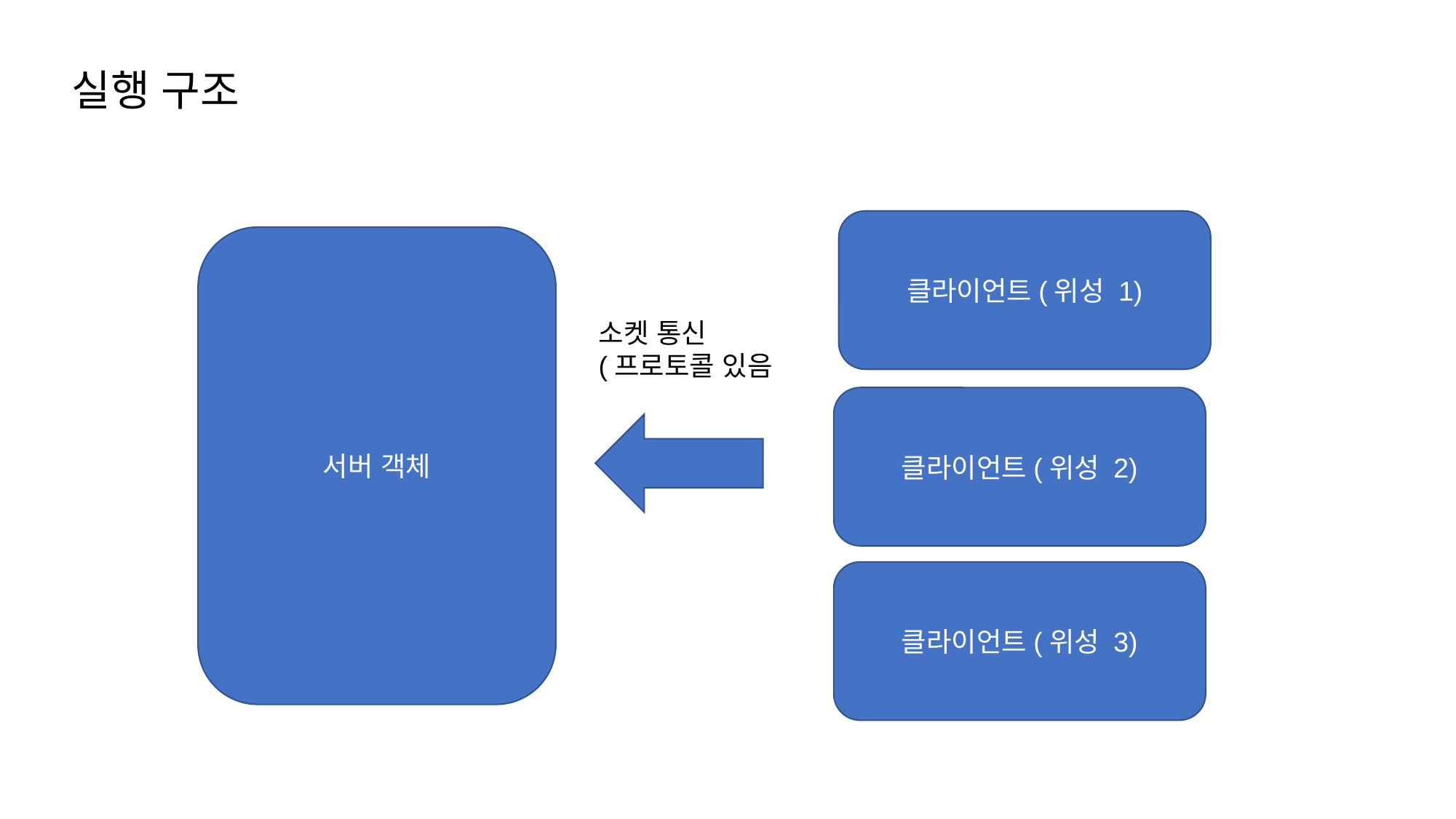

실행 구조
클라이언트(위성 1)
서버 객체
소켓 통신
(프로토콜 있음
클라이언트(위성 2)

클라이언트(위성 3)